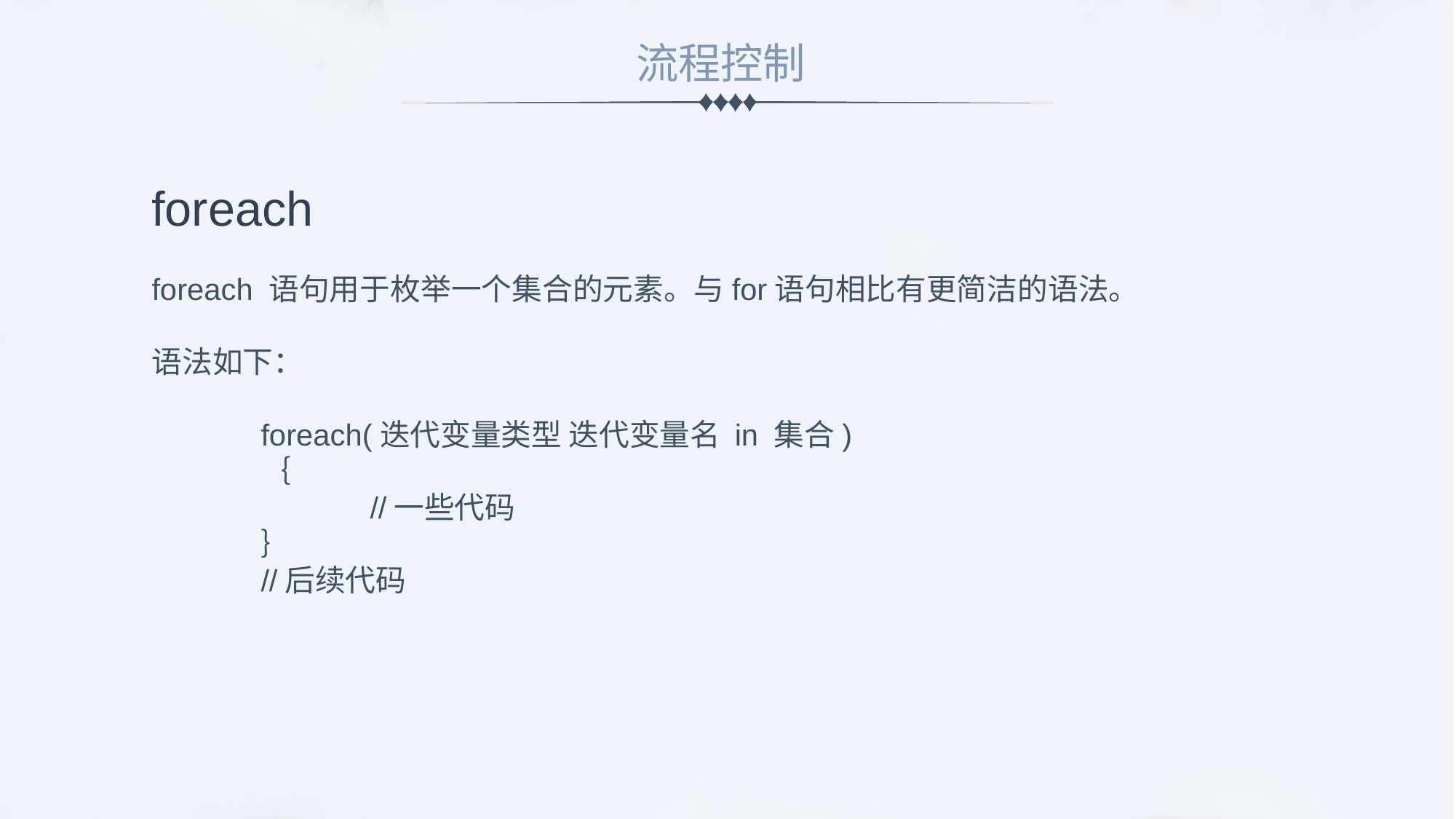

foreach
foreach 语句用于枚举一个集合的元素。与for语句相比有更简洁的语法。

语法如下：

	foreach(迭代变量类型 迭代变量名 in 集合)
	｛
		//一些代码
	｝
	//后续代码